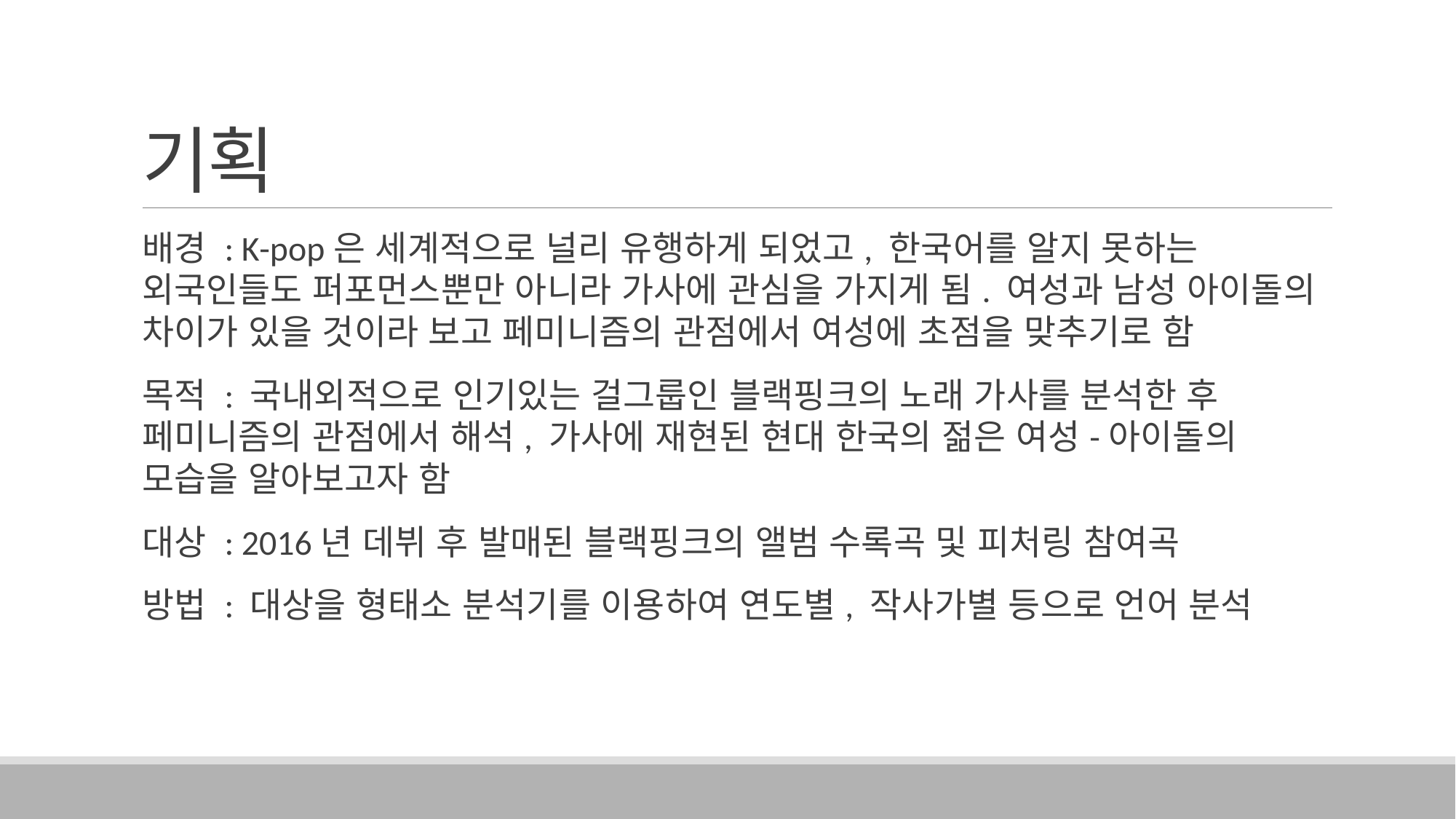

# 기획
배경 : K-pop은 세계적으로 널리 유행하게 되었고, 한국어를 알지 못하는 외국인들도 퍼포먼스뿐만 아니라 가사에 관심을 가지게 됨. 여성과 남성 아이돌의 차이가 있을 것이라 보고 페미니즘의 관점에서 여성에 초점을 맞추기로 함
목적 : 국내외적으로 인기있는 걸그룹인 블랙핑크의 노래 가사를 분석한 후 페미니즘의 관점에서 해석, 가사에 재현된 현대 한국의 젊은 여성-아이돌의 모습을 알아보고자 함
대상 : 2016년 데뷔 후 발매된 블랙핑크의 앨범 수록곡 및 피처링 참여곡
방법 : 대상을 형태소 분석기를 이용하여 연도별, 작사가별 등으로 언어 분석